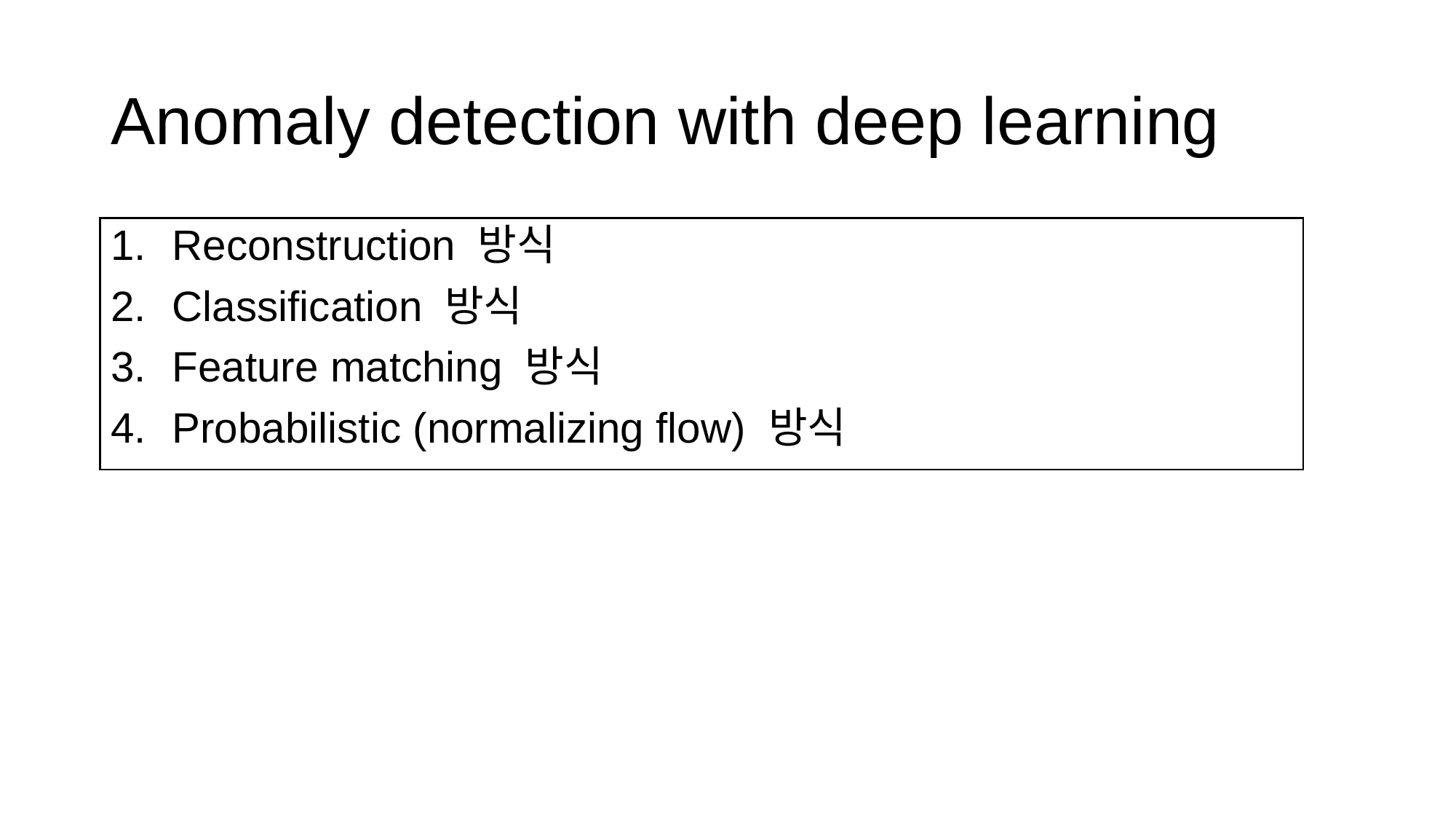

# Anomaly detection with deep learning
Reconstruction 방식
Classification 방식
Feature matching 방식
Probabilistic (normalizing flow) 방식